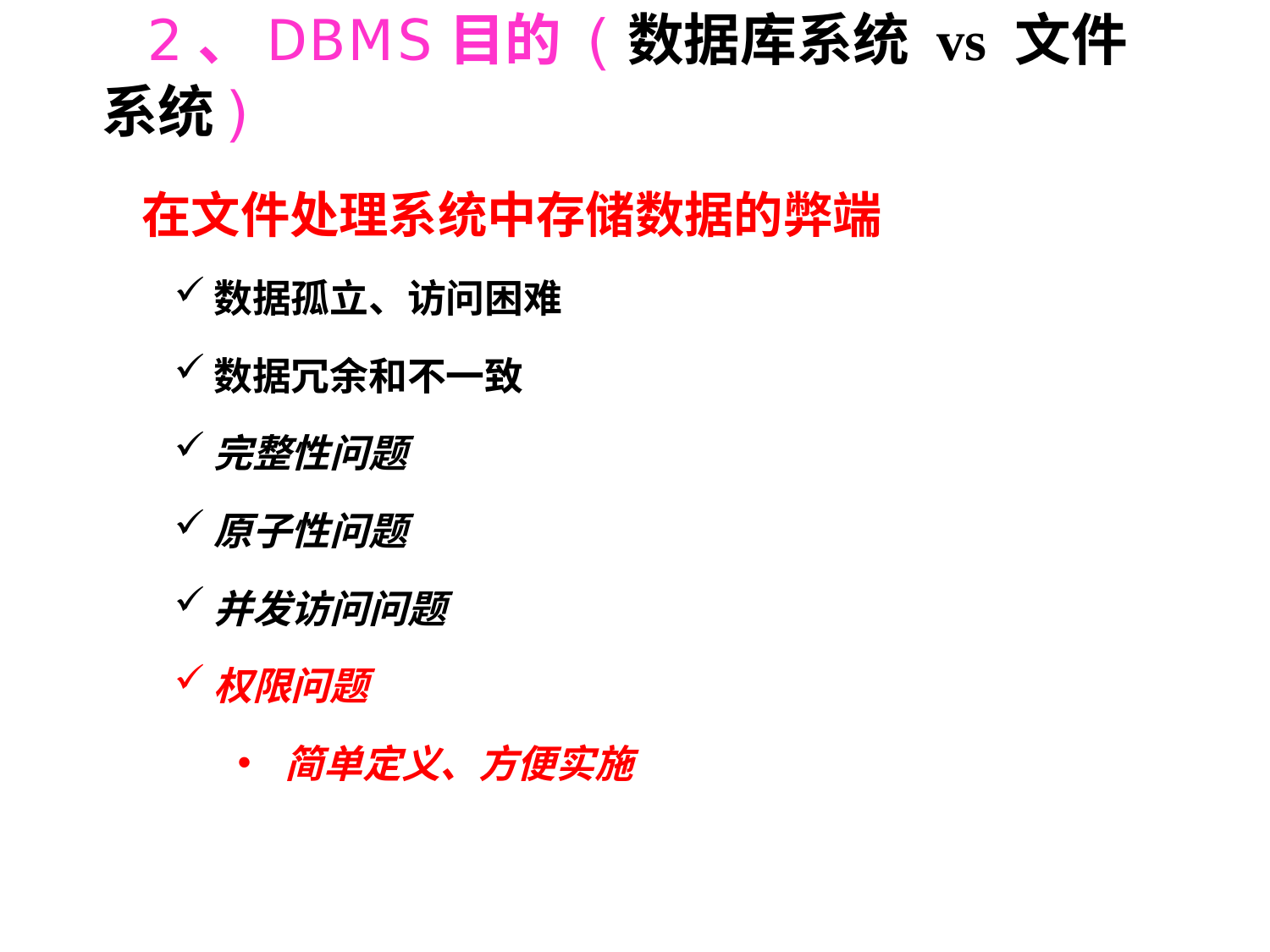

2、DBMS目的 (数据库系统 vs 文件系统)
  在文件处理系统中存储数据的弊端
数据孤立、访问困难
数据冗余和不一致
完整性问题
原子性问题
并发访问问题
权限问题
简单定义、方便实施
安全性问题